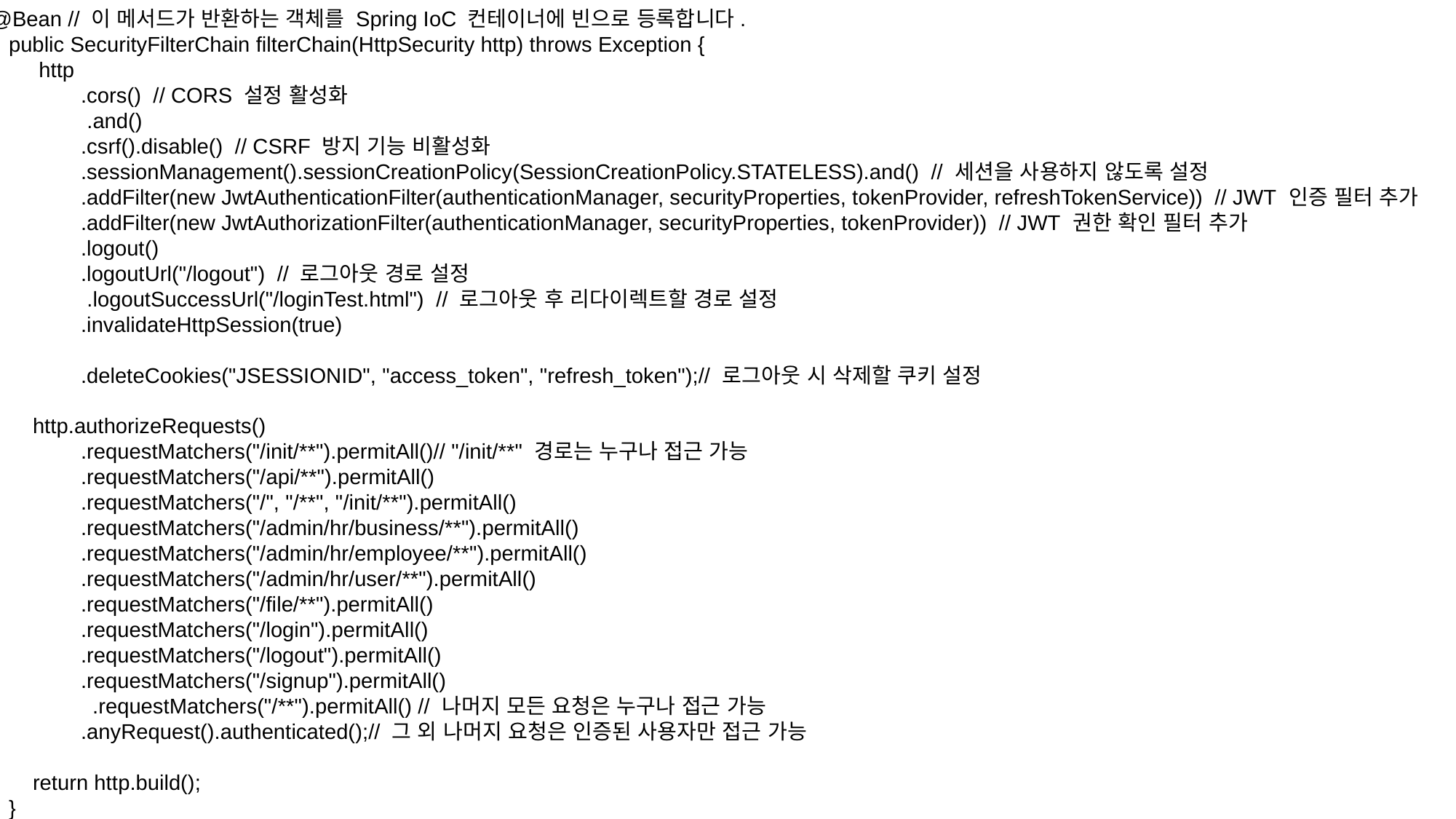

@Bean // 이 메서드가 반환하는 객체를 Spring IoC 컨테이너에 빈으로 등록합니다.
    public SecurityFilterChain filterChain(HttpSecurity http) throws Exception {
         http
                .cors()  // CORS 설정 활성화
                 .and()
                .csrf().disable()  // CSRF 방지 기능 비활성화
                .sessionManagement().sessionCreationPolicy(SessionCreationPolicy.STATELESS).and()  // 세션을 사용하지 않도록 설정
                .addFilter(new JwtAuthenticationFilter(authenticationManager, securityProperties, tokenProvider, refreshTokenService))  // JWT 인증 필터 추가
                .addFilter(new JwtAuthorizationFilter(authenticationManager, securityProperties, tokenProvider))  // JWT 권한 확인 필터 추가
                .logout()
                .logoutUrl("/logout")  // 로그아웃 경로 설정
                 .logoutSuccessUrl("/loginTest.html")  // 로그아웃 후 리다이렉트할 경로 설정
                .invalidateHttpSession(true)

                .deleteCookies("JSESSIONID", "access_token", "refresh_token");// 로그아웃 시 삭제할 쿠키 설정

        http.authorizeRequests()
                .requestMatchers("/init/**").permitAll()// "/init/**" 경로는 누구나 접근 가능
                .requestMatchers("/api/**").permitAll()
                .requestMatchers("/", "/**", "/init/**").permitAll()
                .requestMatchers("/admin/hr/business/**").permitAll()
                .requestMatchers("/admin/hr/employee/**").permitAll()
                .requestMatchers("/admin/hr/user/**").permitAll()
                .requestMatchers("/file/**").permitAll()
                .requestMatchers("/login").permitAll()
                .requestMatchers("/logout").permitAll()
                .requestMatchers("/signup").permitAll()
//                .requestMatchers("/**").permitAll() // 나머지 모든 요청은 누구나 접근 가능
                .anyRequest().authenticated();// 그 외 나머지 요청은 인증된 사용자만 접근 가능

        return http.build();
    }